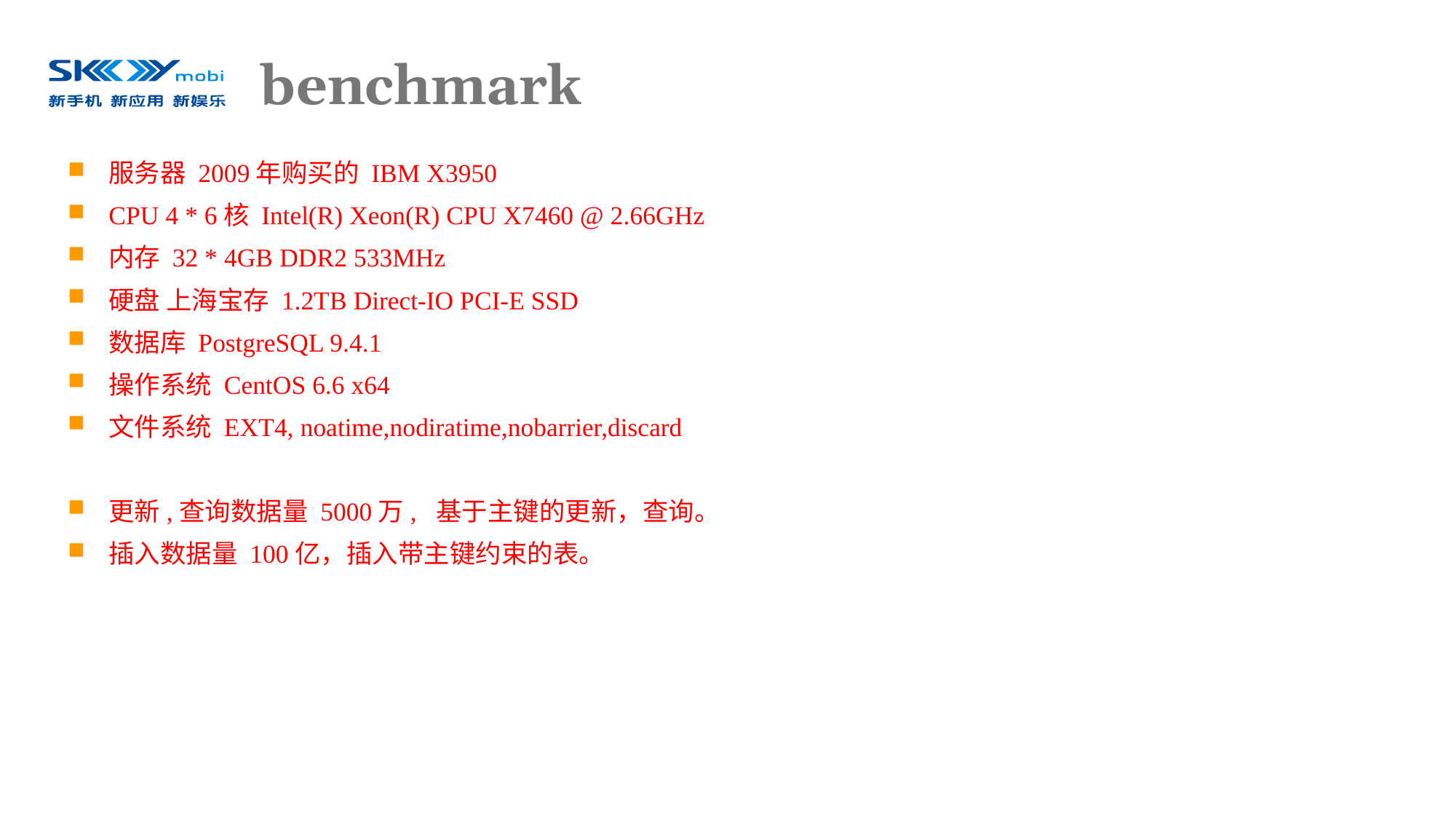

# benchmark
服务器 2009年购买的 IBM X3950
CPU 4 * 6核 Intel(R) Xeon(R) CPU X7460 @ 2.66GHz
内存 32 * 4GB DDR2 533MHz
硬盘 上海宝存 1.2TB Direct-IO PCI-E SSD
数据库 PostgreSQL 9.4.1
操作系统 CentOS 6.6 x64
文件系统 EXT4, noatime,nodiratime,nobarrier,discard

更新,查询数据量 5000万,  基于主键的更新，查询。
插入数据量 100亿，插入带主键约束的表。